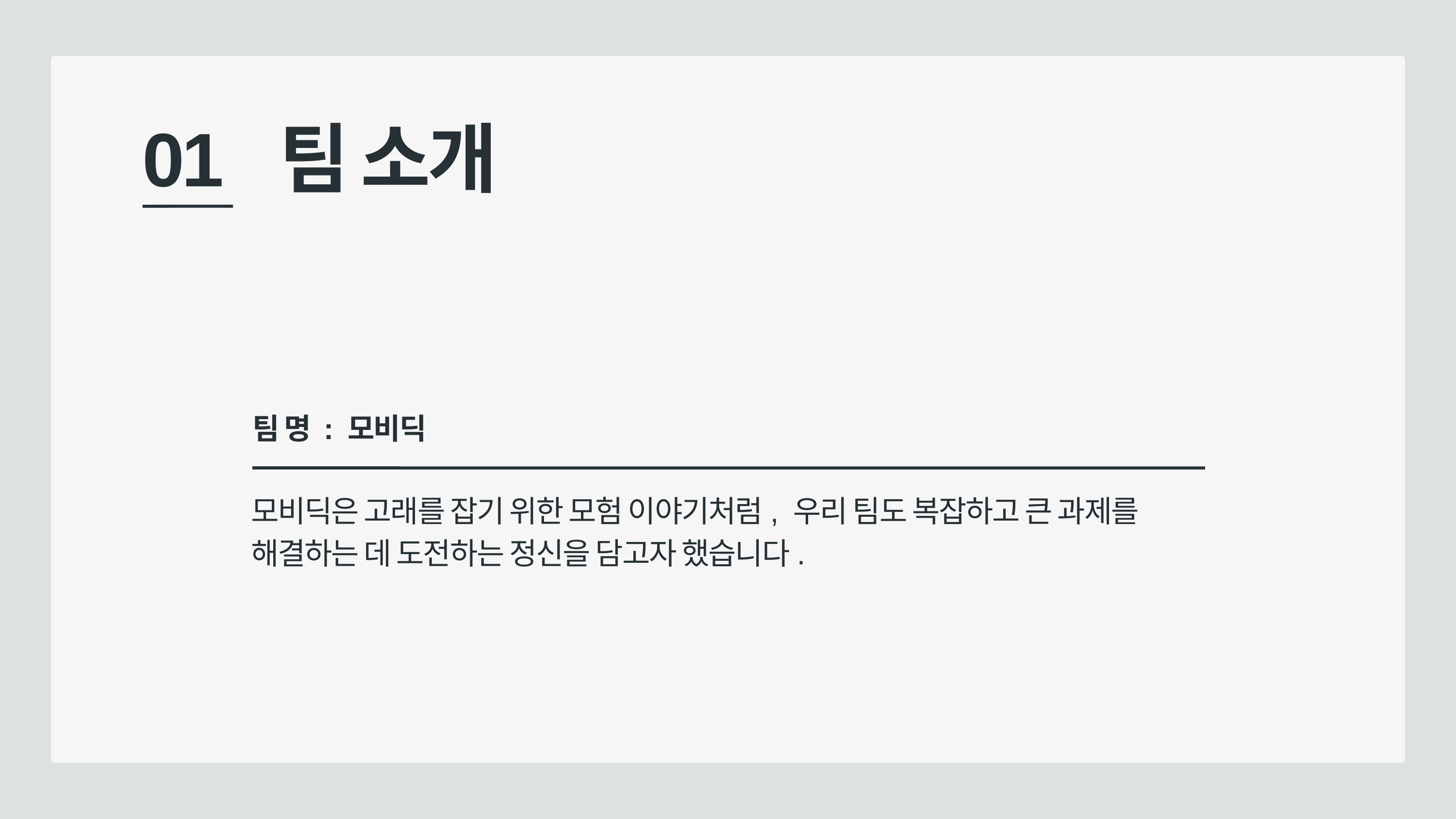

01  팀 소개

팀 명 : 모비딕

모비딕은 고래를 잡기 위한 모험 이야기처럼, 우리 팀도 복잡하고 큰 과제를 해결하는 데 도전하는 정신을 담고자 했습니다.